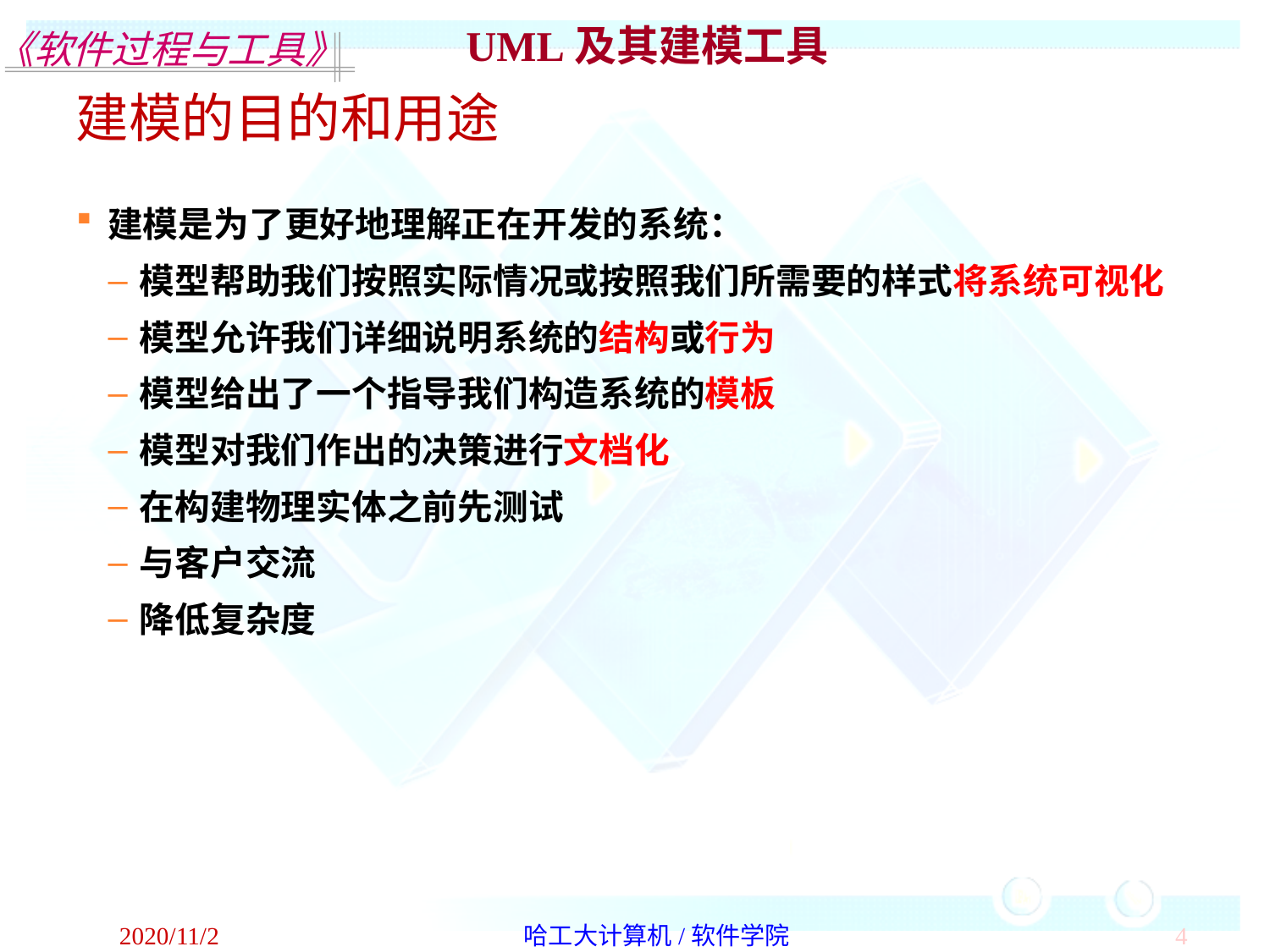

UML及其建模工具
建模的目的和用途
建模是为了更好地理解正在开发的系统：
模型帮助我们按照实际情况或按照我们所需要的样式将系统可视化
模型允许我们详细说明系统的结构或行为
模型给出了一个指导我们构造系统的模板
模型对我们作出的决策进行文档化
在构建物理实体之前先测试
与客户交流
降低复杂度